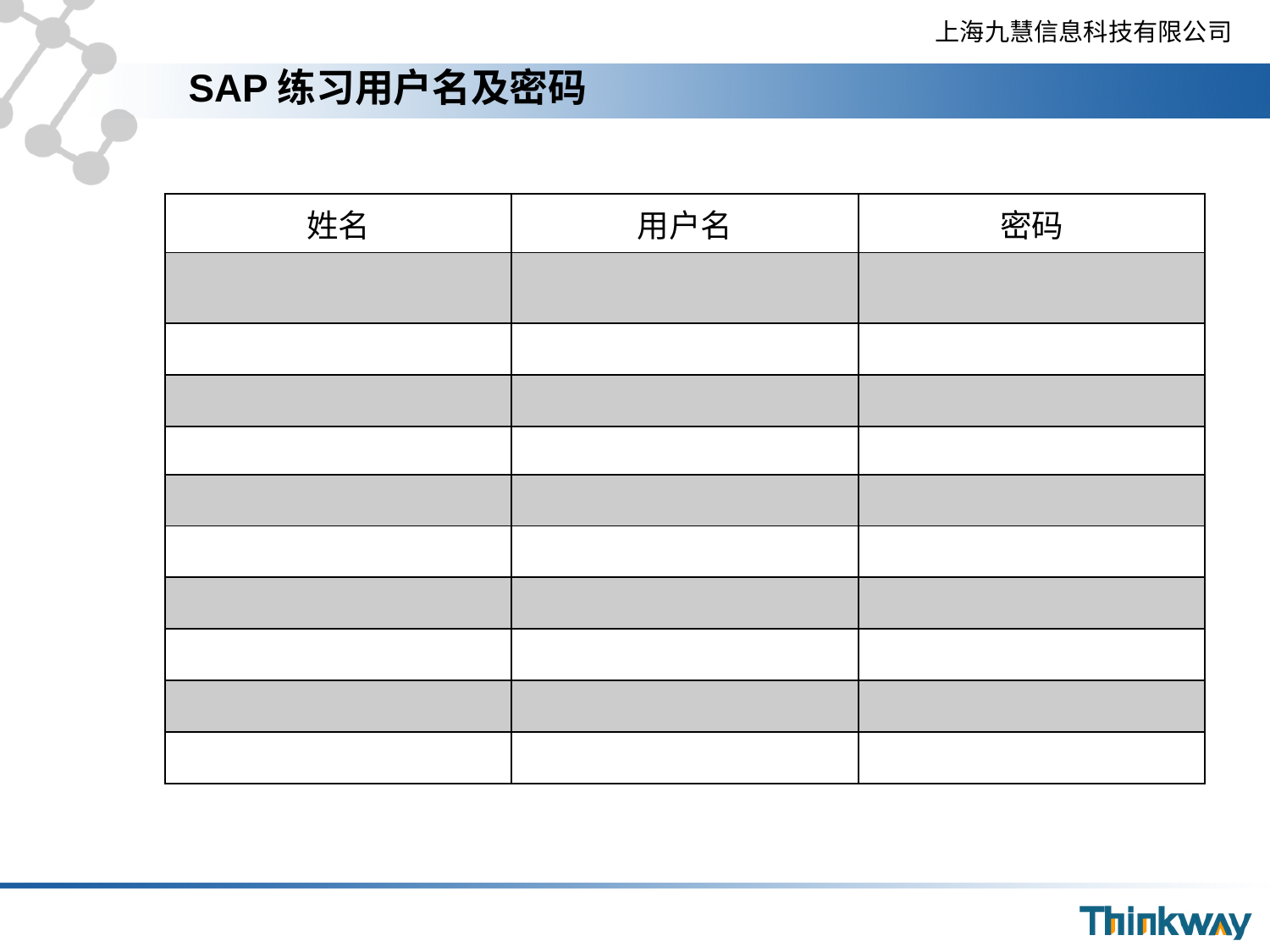

# SAP练习用户名及密码
| 姓名 | 用户名 | 密码 |
| --- | --- | --- |
|  |  |  |
|  |  |  |
|  |  |  |
|  |  |  |
|  |  |  |
|  |  |  |
|  |  |  |
|  |  |  |
|  |  |  |
|  |  |  |